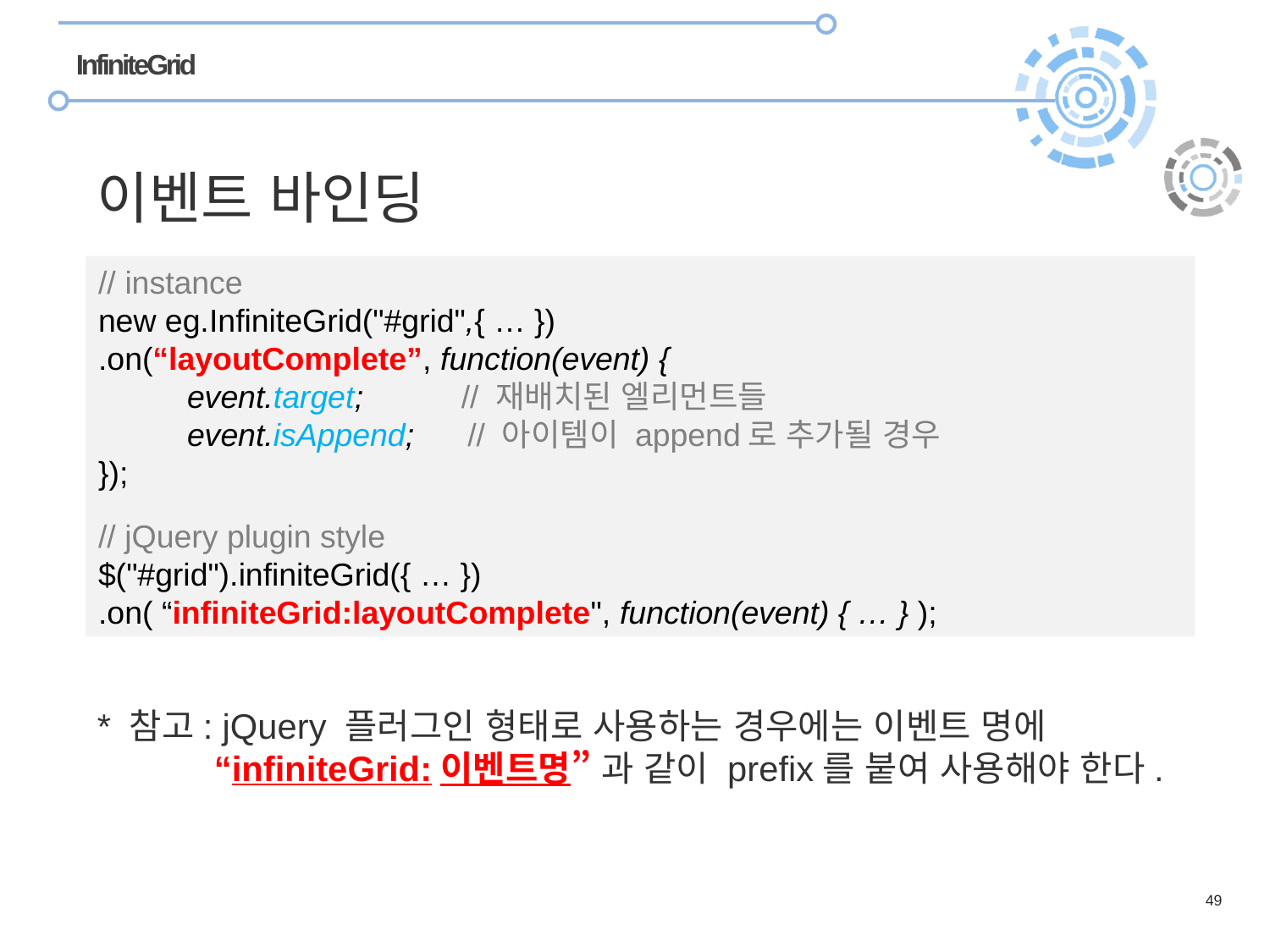

InfiniteGrid
이벤트 바인딩

* 참고: jQuery 플러그인 형태로 사용하는 경우에는 이벤트 명에
            “infiniteGrid:이벤트명” 과 같이 prefix를 붙여 사용해야 한다.
// instance
new eg.InfiniteGrid("#grid",{ … })
.on(“layoutComplete”, function(event) {
          event.target;           // 재배치된 엘리먼트들
          event.isAppend;      // 아이템이 append로 추가될 경우
});

// jQuery plugin style
$("#grid").infiniteGrid({ … })
.on( “infiniteGrid:layoutComplete", function(event) { … } );